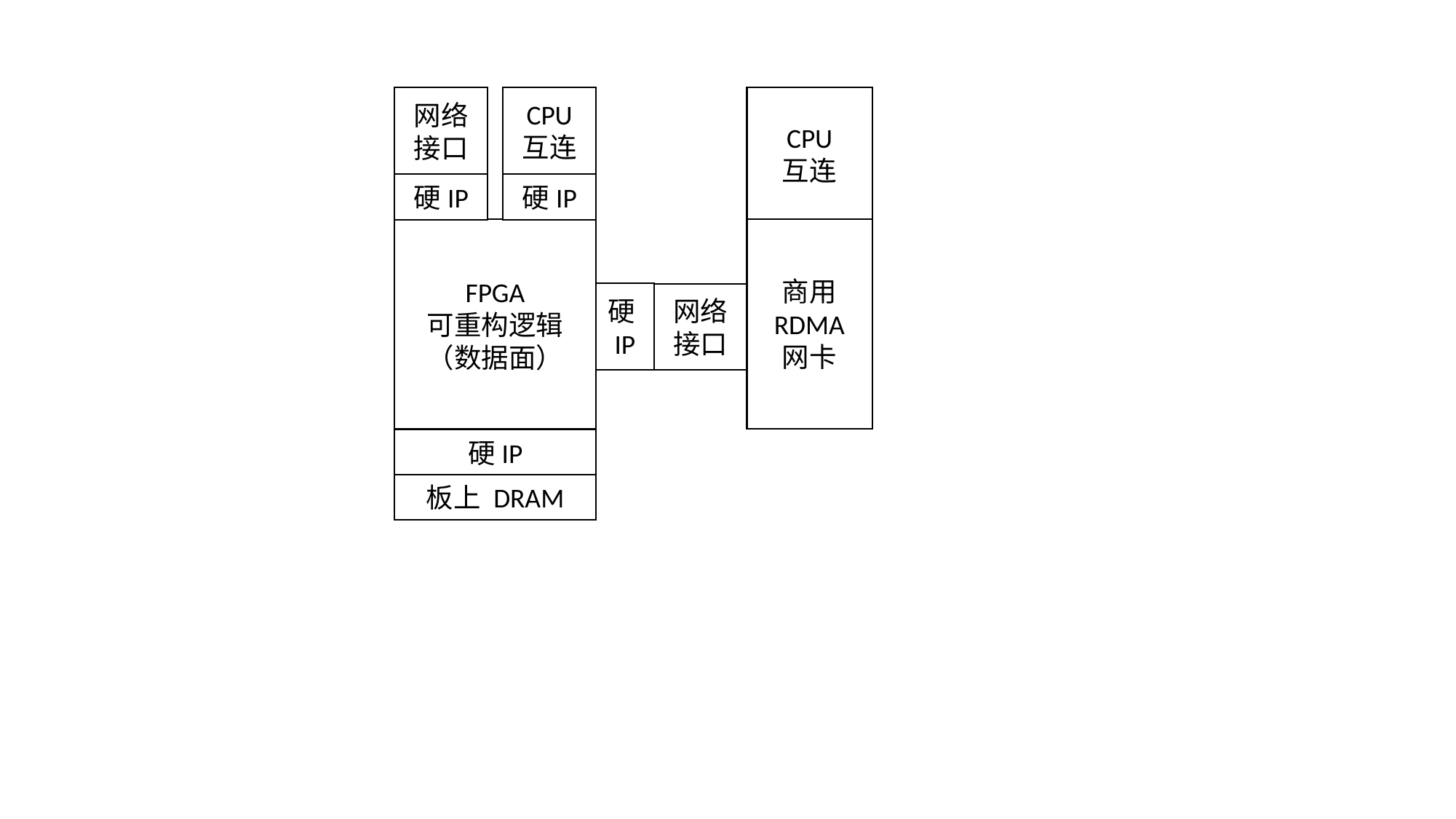

CPU 互连
CPU
互连
网络接口
硬IP
硬IP
商用
RDMA
网卡
FPGA
可重构逻辑
（数据面）
硬IP
网络接口
硬IP
板上 DRAM